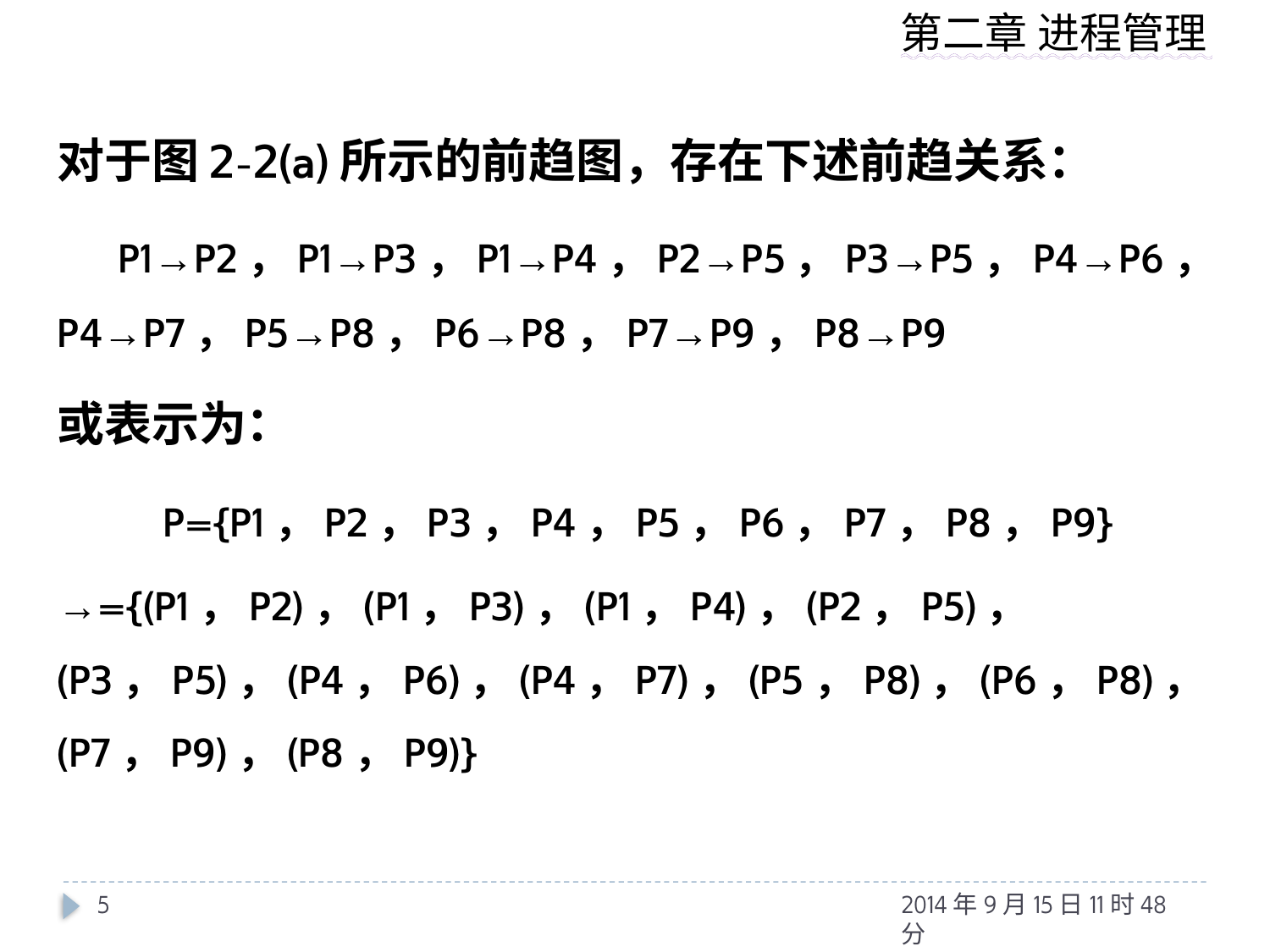

对于图2-2(a)所示的前趋图，存在下述前趋关系：
    P1→P2，P1→P3，P1→P4，P2→P5，P3→P5，P4→P6，P4→P7，P5→P8，P6→P8，P7→P9，P8→P9
或表示为：
　　P={P1，P2，P3，P4，P5，P6，P7，P8，P9}
→={(P1，P2)，(P1，P3)，(P1，P4)，(P2，P5)，(P3，P5)，(P4，P6)，(P4，P7)，(P5，P8)，(P6，P8)，(P7，P9)，(P8，P9)}
5
2014年9月15日11时48分